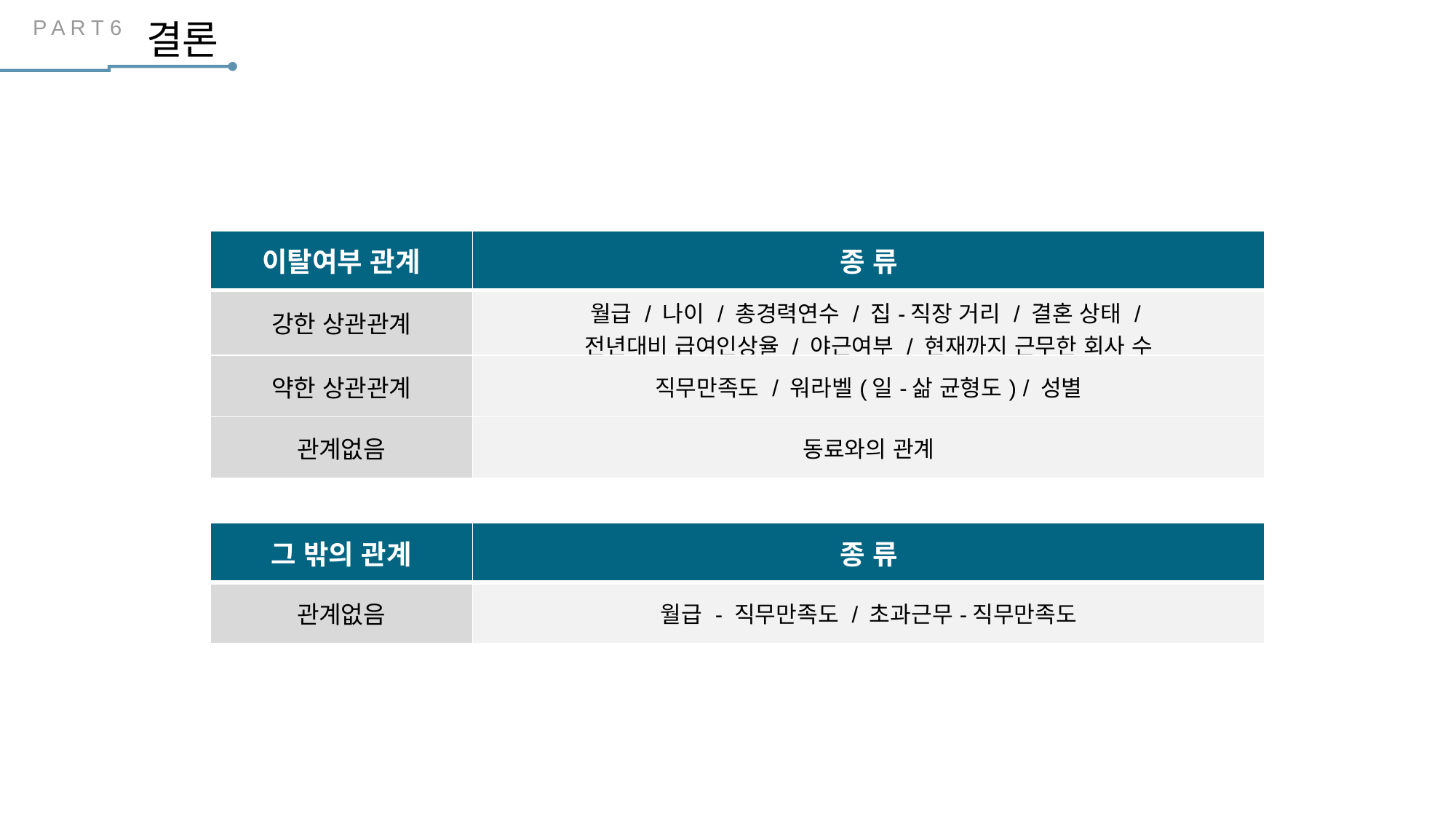

P A R T 6
결론
| 이탈여부 관계 | 종 류 |
| --- | --- |
| 강한 상관관계 | 월급 / 나이 / 총경력연수 / 집-직장 거리 / 결혼 상태 /  전년대비 급여인상율 / 야근여부 / 현재까지 근무한 회사 수 |
| 약한 상관관계 | 직무만족도 / 워라벨(일-삶 균형도) / 성별 |
| 관계없음 | 동료와의 관계 |
| 그 밖의 관계 | 종 류 |
| --- | --- |
| 관계없음 | 월급 - 직무만족도 / 초과근무-직무만족도 |